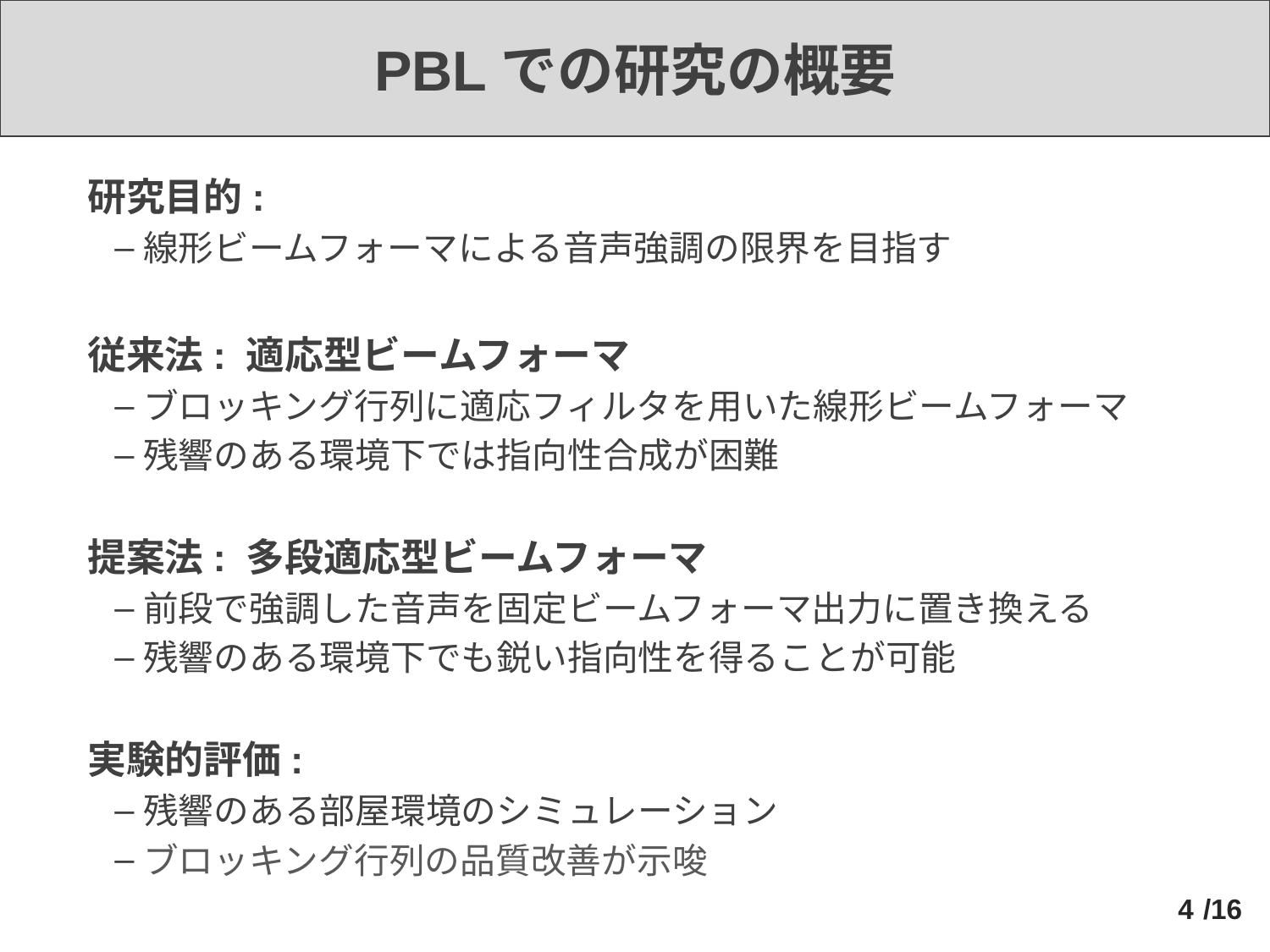

# PBLでの研究の概要
研究目的:
線形ビームフォーマによる音声強調の限界を目指す

従来法: 適応型ビームフォーマ
ブロッキング行列に適応フィルタを用いた線形ビームフォーマ
残響のある環境下では指向性合成が困難

提案法: 多段適応型ビームフォーマ
前段で強調した音声を固定ビームフォーマ出力に置き換える
残響のある環境下でも鋭い指向性を得ることが可能

実験的評価:
残響のある部屋環境のシミュレーション
ブロッキング行列の品質改善が示唆
4